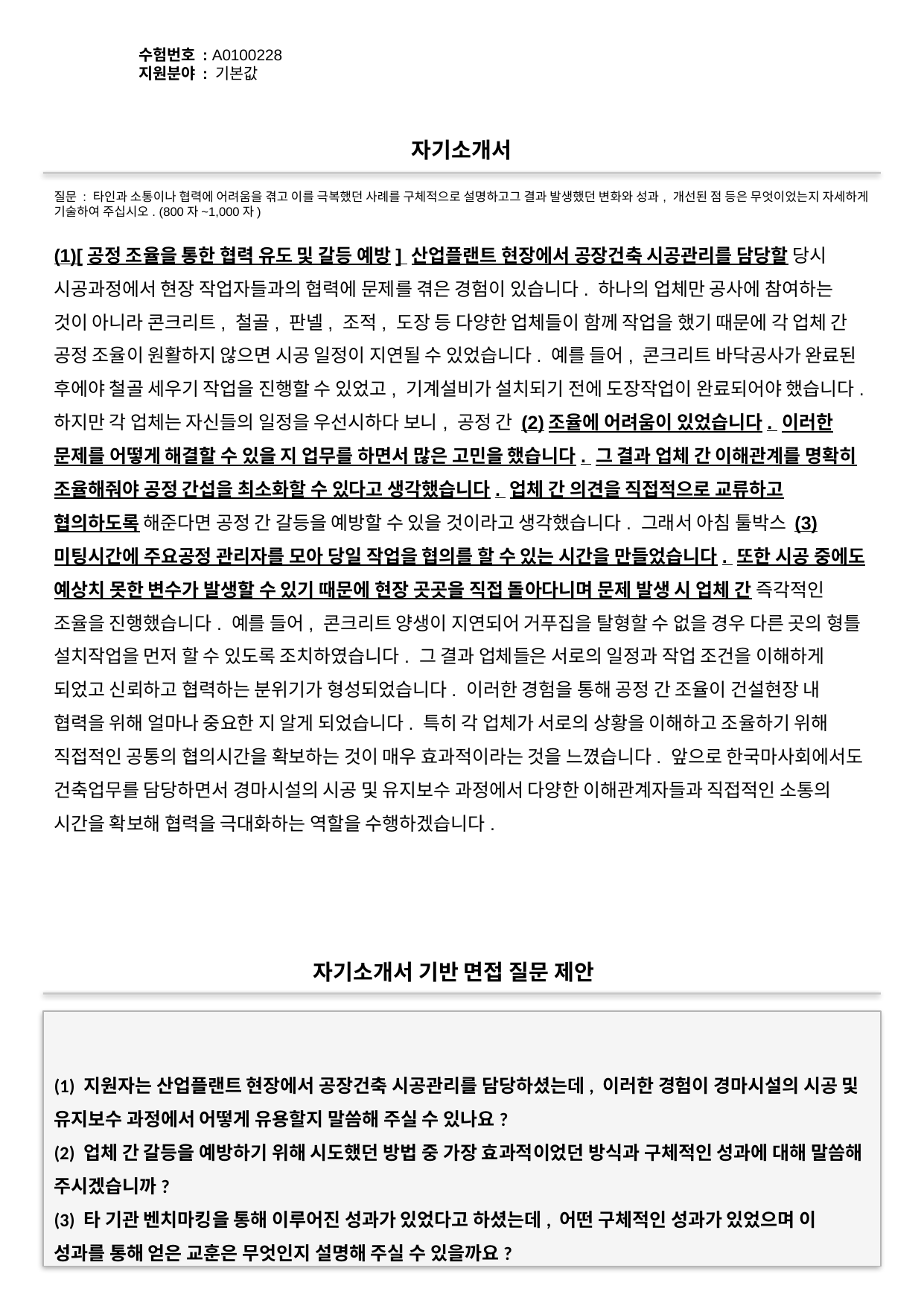

수험번호 : A0100228
지원분야 : 기본값
#

자기소개서

질문 : 타인과 소통이나 협력에 어려움을 겪고 이를 극복했던 사례를 구체적으로 설명하고그 결과 발생했던 변화와 성과, 개선된 점 등은 무엇이었는지 자세하게 기술하여 주십시오. (800자~1,000자)

(1)[공정 조율을 통한 협력 유도 및 갈등 예방] 산업플랜트 현장에서 공장건축 시공관리를 담당할 당시 시공과정에서 현장 작업자들과의 협력에 문제를 겪은 경험이 있습니다. 하나의 업체만 공사에 참여하는 것이 아니라 콘크리트, 철골, 판넬, 조적, 도장 등 다양한 업체들이 함께 작업을 했기 때문에 각 업체 간 공정 조율이 원활하지 않으면 시공 일정이 지연될 수 있었습니다. 예를 들어, 콘크리트 바닥공사가 완료된 후에야 철골 세우기 작업을 진행할 수 있었고, 기계설비가 설치되기 전에 도장작업이 완료되어야 했습니다. 하지만 각 업체는 자신들의 일정을 우선시하다 보니, 공정 간 (2)조율에 어려움이 있었습니다. 이러한 문제를 어떻게 해결할 수 있을 지 업무를 하면서 많은 고민을 했습니다. 그 결과 업체 간 이해관계를 명확히 조율해줘야 공정 간섭을 최소화할 수 있다고 생각했습니다. 업체 간 의견을 직접적으로 교류하고 협의하도록 해준다면 공정 간 갈등을 예방할 수 있을 것이라고 생각했습니다. 그래서 아침 툴박스 (3)미팅시간에 주요공정 관리자를 모아 당일 작업을 협의를 할 수 있는 시간을 만들었습니다. 또한 시공 중에도 예상치 못한 변수가 발생할 수 있기 때문에 현장 곳곳을 직접 돌아다니며 문제 발생 시 업체 간 즉각적인 조율을 진행했습니다. 예를 들어, 콘크리트 양생이 지연되어 거푸집을 탈형할 수 없을 경우 다른 곳의 형틀 설치작업을 먼저 할 수 있도록 조치하였습니다. 그 결과 업체들은 서로의 일정과 작업 조건을 이해하게 되었고 신뢰하고 협력하는 분위기가 형성되었습니다. 이러한 경험을 통해 공정 간 조율이 건설현장 내 협력을 위해 얼마나 중요한 지 알게 되었습니다. 특히 각 업체가 서로의 상황을 이해하고 조율하기 위해 직접적인 공통의 협의시간을 확보하는 것이 매우 효과적이라는 것을 느꼈습니다. 앞으로 한국마사회에서도 건축업무를 담당하면서 경마시설의 시공 및 유지보수 과정에서 다양한 이해관계자들과 직접적인 소통의 시간을 확보해 협력을 극대화하는 역할을 수행하겠습니다.

자기소개서 기반 면접 질문 제안

(1) 지원자는 산업플랜트 현장에서 공장건축 시공관리를 담당하셨는데, 이러한 경험이 경마시설의 시공 및 유지보수 과정에서 어떻게 유용할지 말씀해 주실 수 있나요?
(2) 업체 간 갈등을 예방하기 위해 시도했던 방법 중 가장 효과적이었던 방식과 구체적인 성과에 대해 말씀해 주시겠습니까?
(3) 타 기관 벤치마킹을 통해 이루어진 성과가 있었다고 하셨는데, 어떤 구체적인 성과가 있었으며 이 성과를 통해 얻은 교훈은 무엇인지 설명해 주실 수 있을까요?